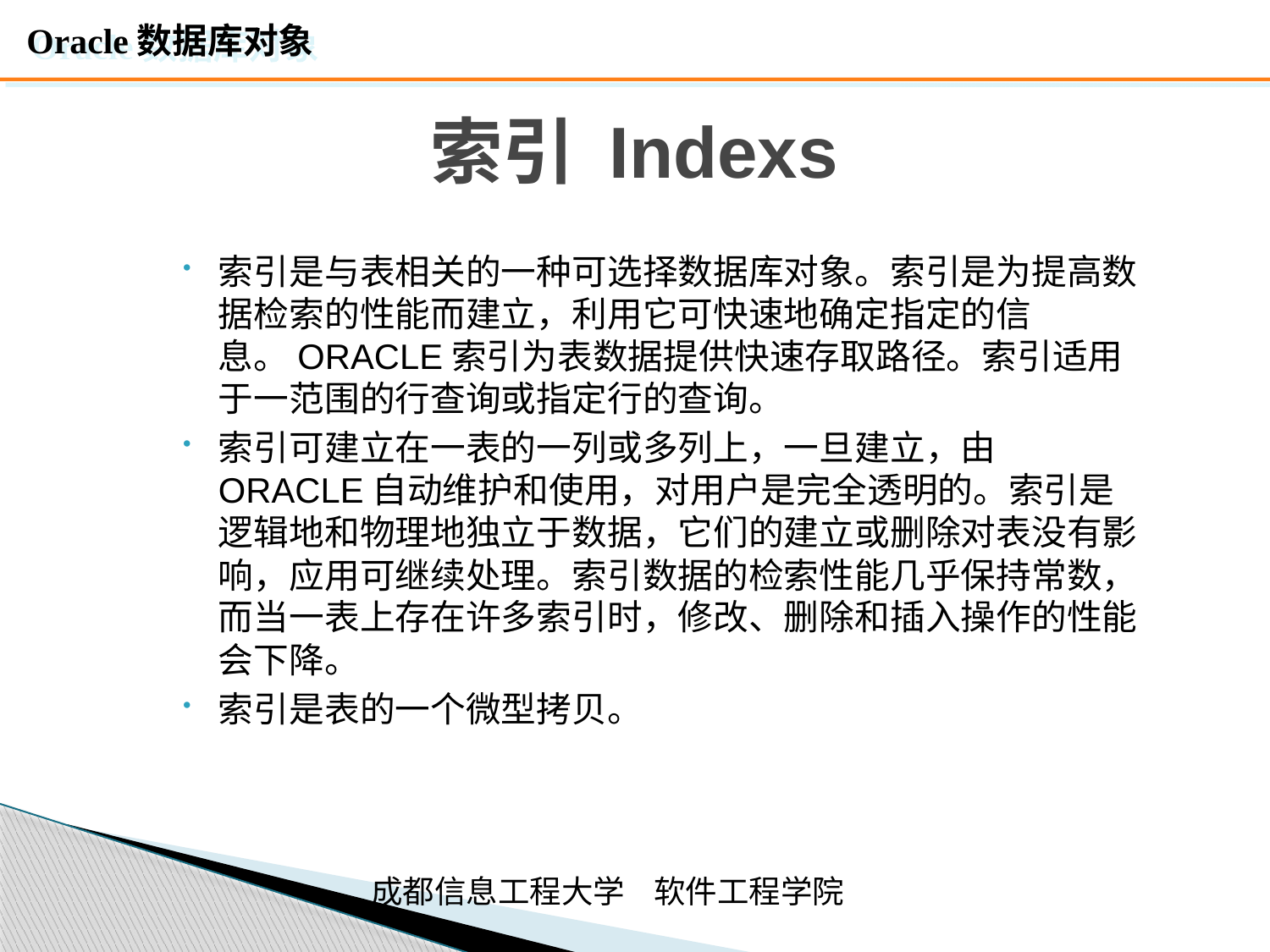

Oracle数据库对象

# 索引 Indexs
索引是与表相关的一种可选择数据库对象。索引是为提高数据检索的性能而建立，利用它可快速地确定指定的信息。ORACLE索引为表数据提供快速存取路径。索引适用于一范围的行查询或指定行的查询。
索引可建立在一表的一列或多列上，一旦建立，由ORACLE自动维护和使用，对用户是完全透明的。索引是逻辑地和物理地独立于数据，它们的建立或删除对表没有影响，应用可继续处理。索引数据的检索性能几乎保持常数，而当一表上存在许多索引时，修改、删除和插入操作的性能会下降。
索引是表的一个微型拷贝。